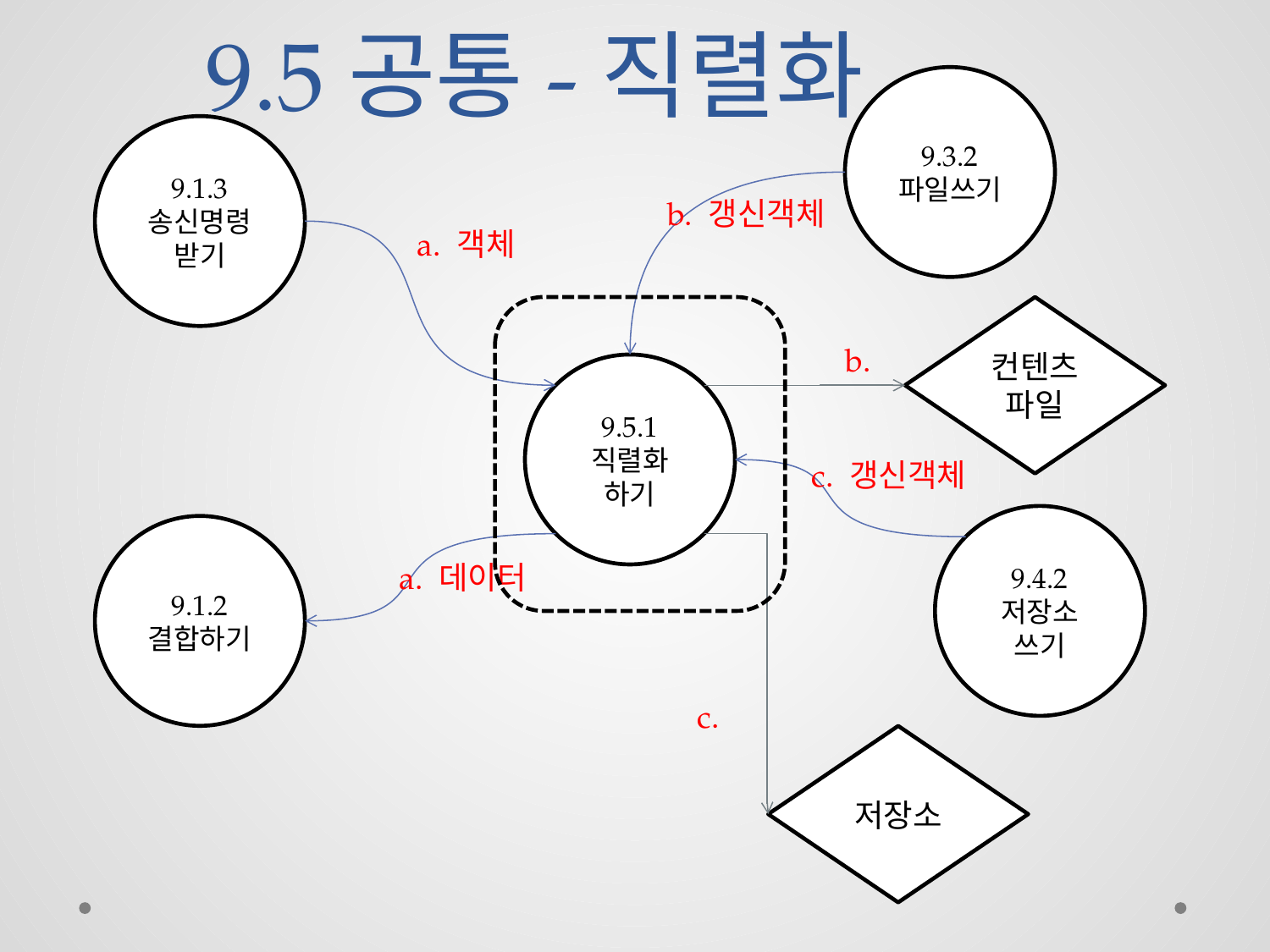

# 9.5공통-직렬화
9.3.2
파일쓰기
9.1.3
송신명령
받기
b. 갱신객체
a. 객체

컨텐츠
파일
b.
9.5.1
직렬화
하기
c. 갱신객체
9.4.2
저장소
쓰기
9.1.2
결합하기
a. 데이터
c.
저장소